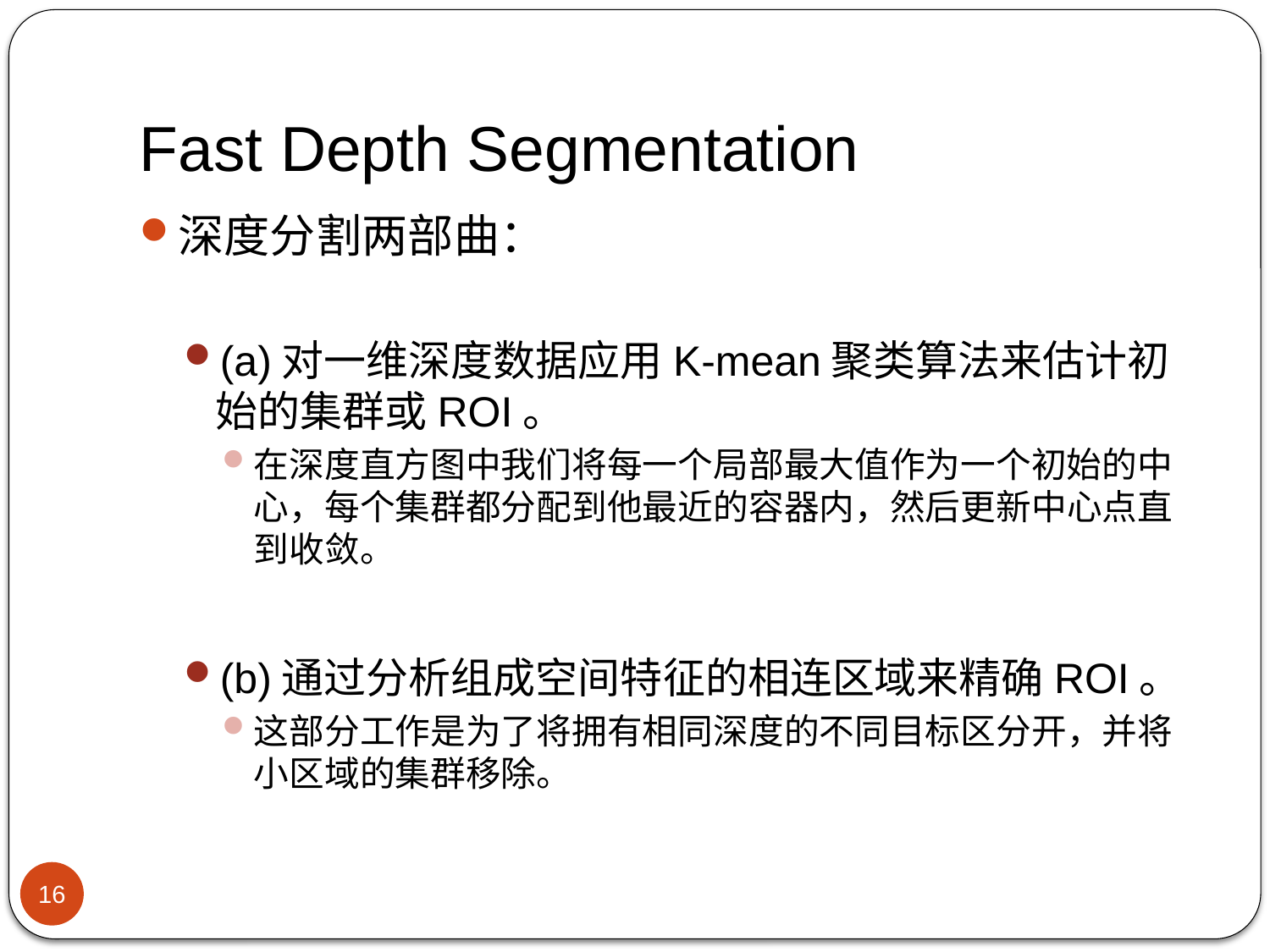

# Fast Depth Segmentation
深度分割两部曲：

(a)对一维深度数据应用K-mean聚类算法来估计初始的集群或ROI。
在深度直方图中我们将每一个局部最大值作为一个初始的中心，每个集群都分配到他最近的容器内，然后更新中心点直到收敛。

(b)通过分析组成空间特征的相连区域来精确ROI。
这部分工作是为了将拥有相同深度的不同目标区分开，并将小区域的集群移除。

16